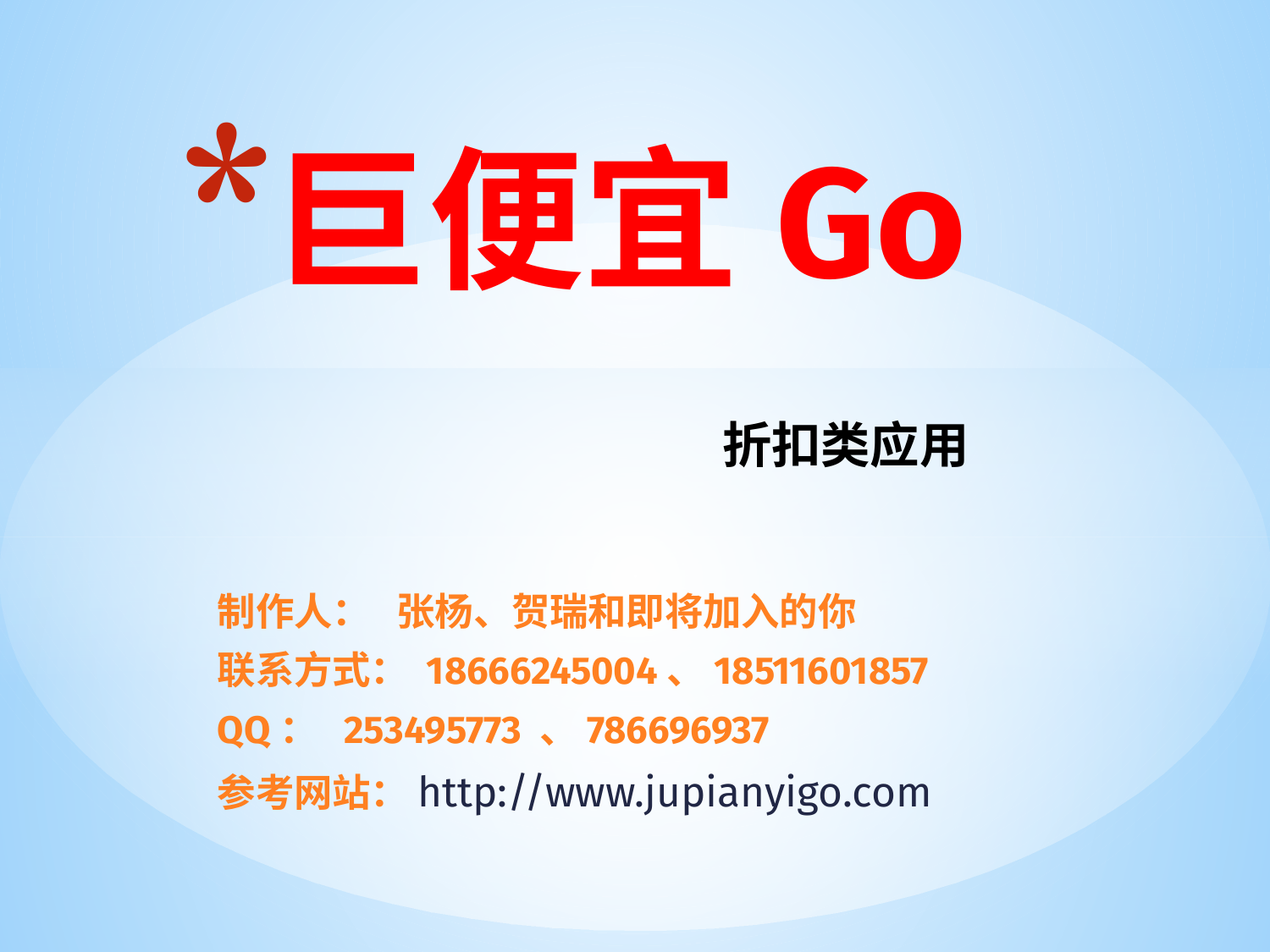

# 巨便宜Go 折扣类应用
制作人：   张杨、贺瑞和即将加入的你
联系方式： 18666245004、18511601857
QQ：  253495773 、786696937
参考网站：http://www.jupianyigo.com